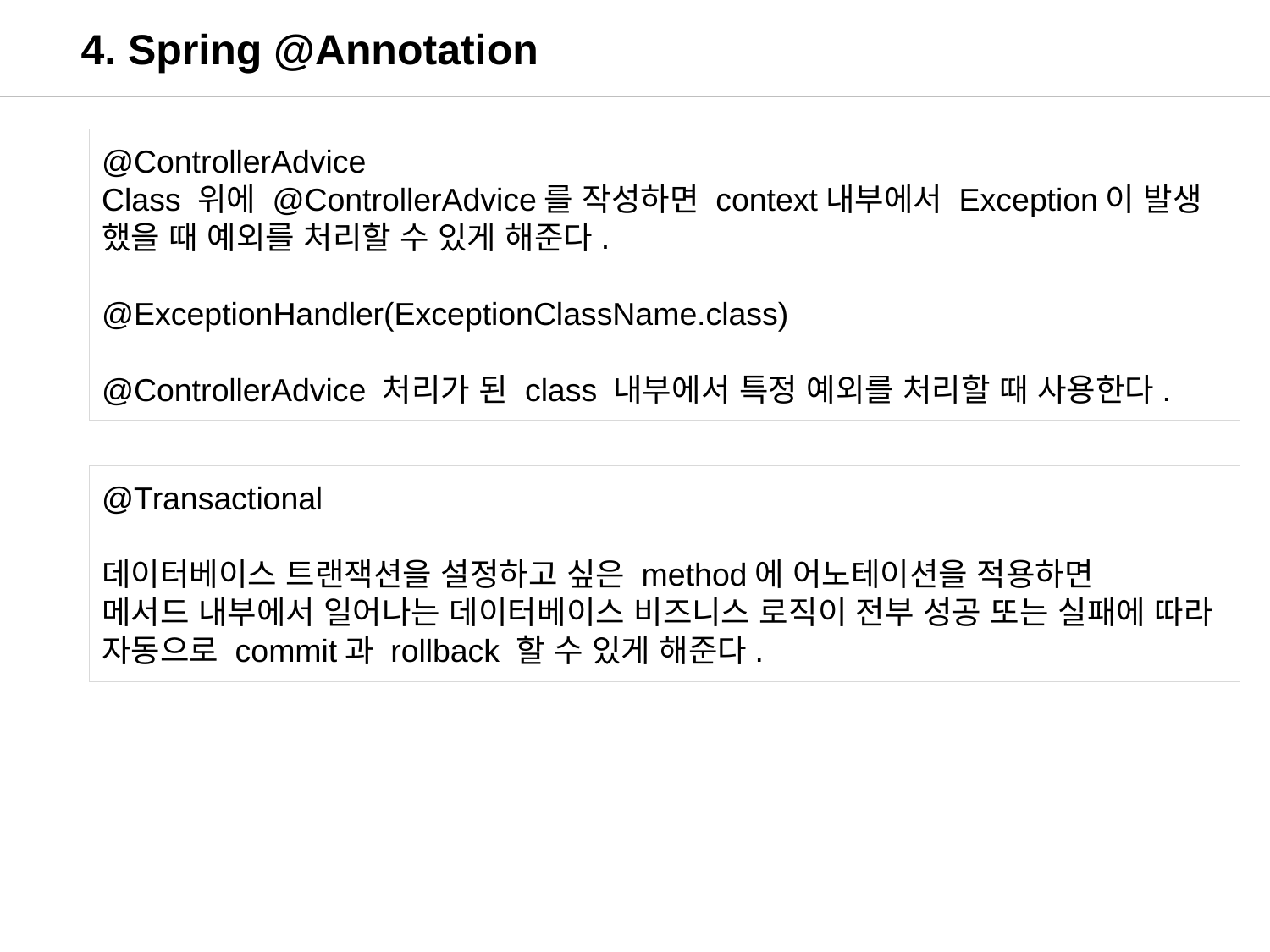

4. Spring @Annotation
@ControllerAdvice
Class 위에 @ControllerAdvice를 작성하면 context내부에서 Exception이 발생 했을 때 예외를 처리할 수 있게 해준다.

@ExceptionHandler(ExceptionClassName.class)

@ControllerAdvice 처리가 된 class 내부에서 특정 예외를 처리할 때 사용한다.
@Transactional

데이터베이스 트랜잭션을 설정하고 싶은 method에 어노테이션을 적용하면
메서드 내부에서 일어나는 데이터베이스 비즈니스 로직이 전부 성공 또는 실패에 따라 자동으로 commit과 rollback 할 수 있게 해준다.